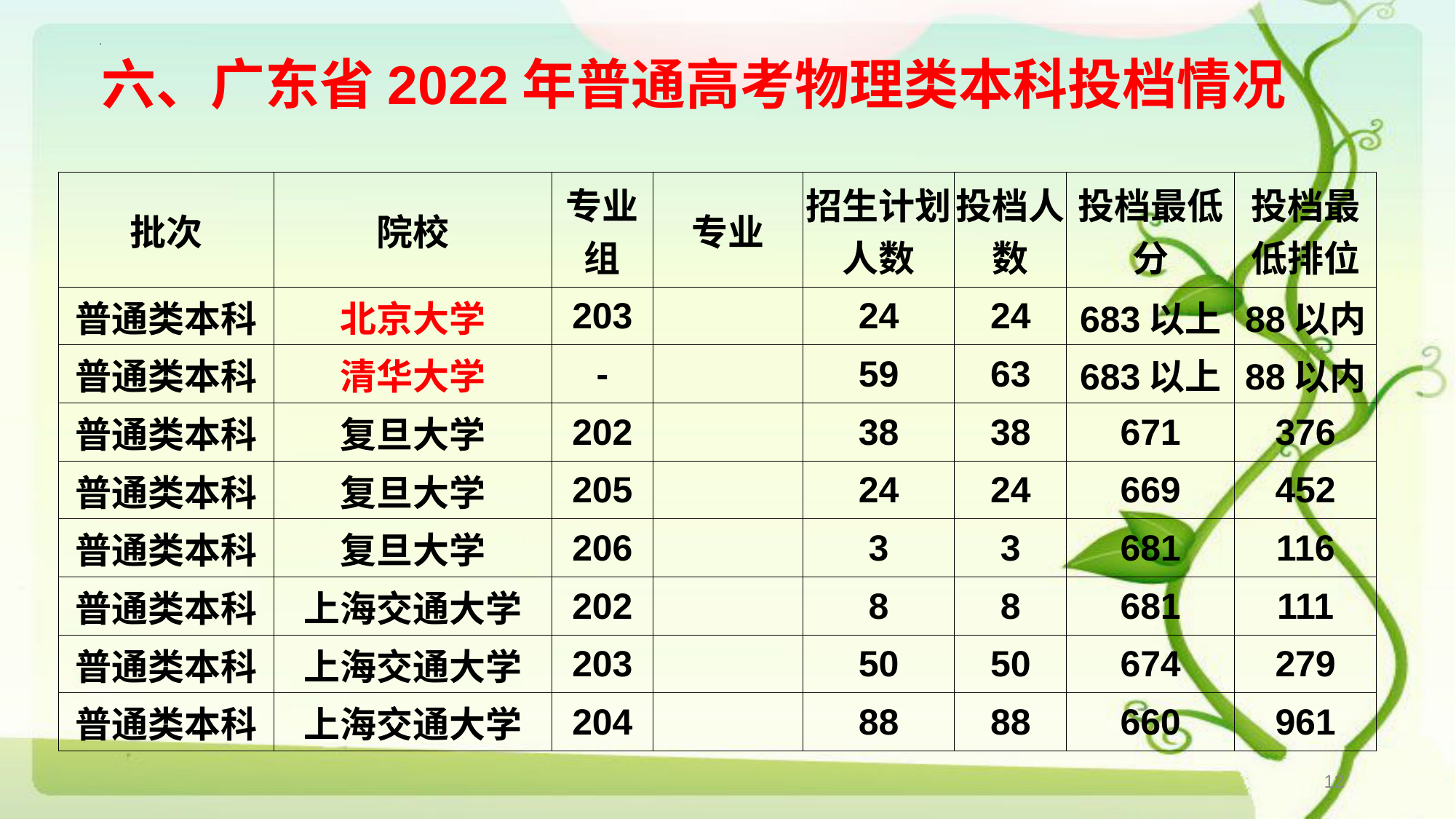

# 六、广东省2022年普通高考物理类本科投档情况
| 批次 | 院校 | 专业组 | 专业 | 招生计划人数 | 投档人数 | 投档最低分 | 投档最低排位 |
| --- | --- | --- | --- | --- | --- | --- | --- |
| 普通类本科 | 北京大学 | 203 |  | 24 | 24 | 683以上 | 88以内 |
| 普通类本科 | 清华大学 | - |  | 59 | 63 | 683以上 | 88以内 |
| 普通类本科 | 复旦大学 | 202 |  | 38 | 38 | 671 | 376 |
| 普通类本科 | 复旦大学 | 205 |  | 24 | 24 | 669 | 452 |
| 普通类本科 | 复旦大学 | 206 |  | 3 | 3 | 681 | 116 |
| 普通类本科 | 上海交通大学 | 202 |  | 8 | 8 | 681 | 111 |
| 普通类本科 | 上海交通大学 | 203 |  | 50 | 50 | 674 | 279 |
| 普通类本科 | 上海交通大学 | 204 |  | 88 | 88 | 660 | 961 |
12